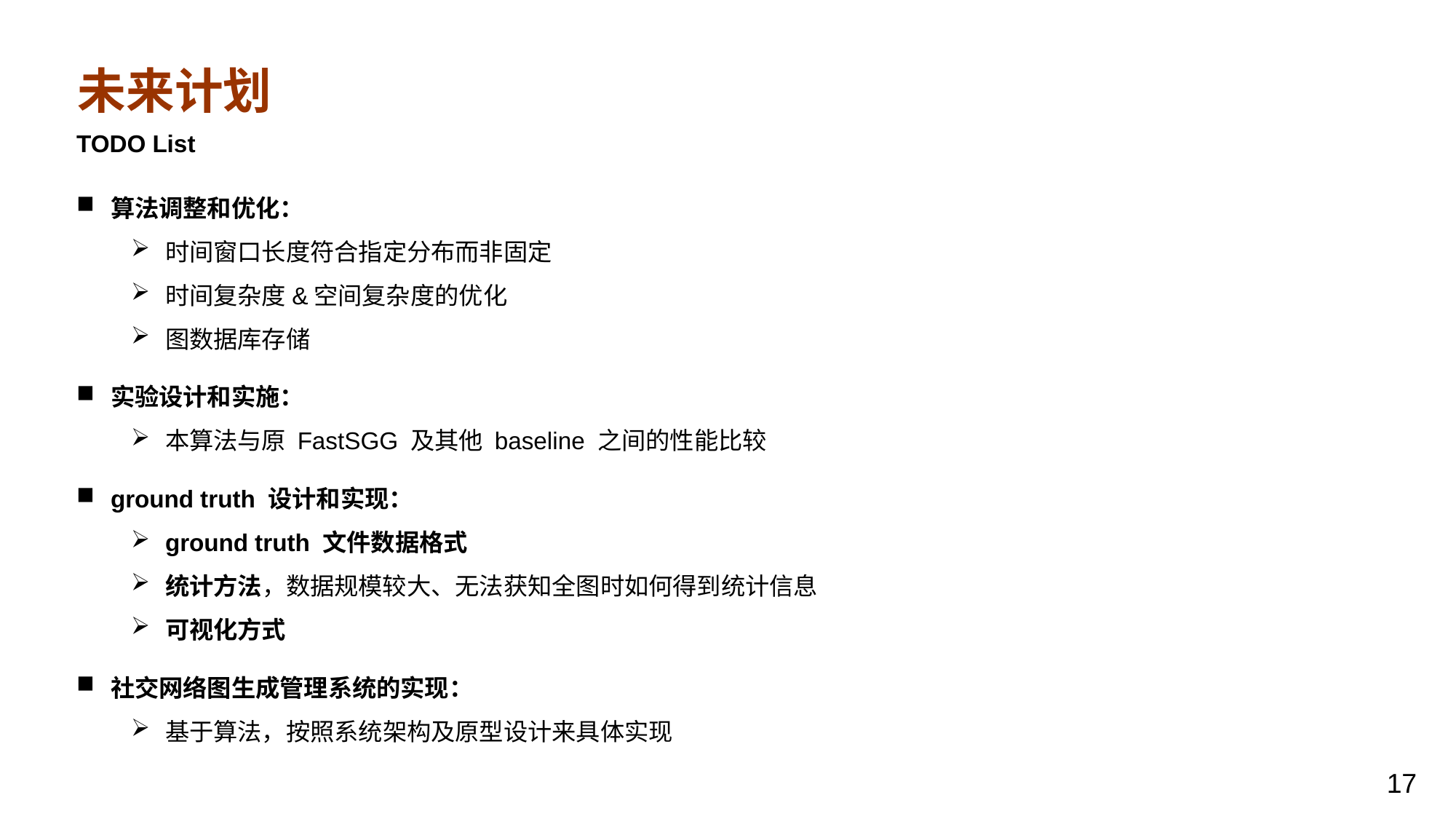

未来计划
TODO List
算法调整和优化：
时间窗口长度符合指定分布而非固定
时间复杂度&空间复杂度的优化
图数据库存储
实验设计和实施：
本算法与原 FastSGG 及其他 baseline 之间的性能比较
ground truth 设计和实现：
ground truth 文件数据格式
统计方法，数据规模较大、无法获知全图时如何得到统计信息
可视化方式
社交网络图生成管理系统的实现：
基于算法，按照系统架构及原型设计来具体实现
17